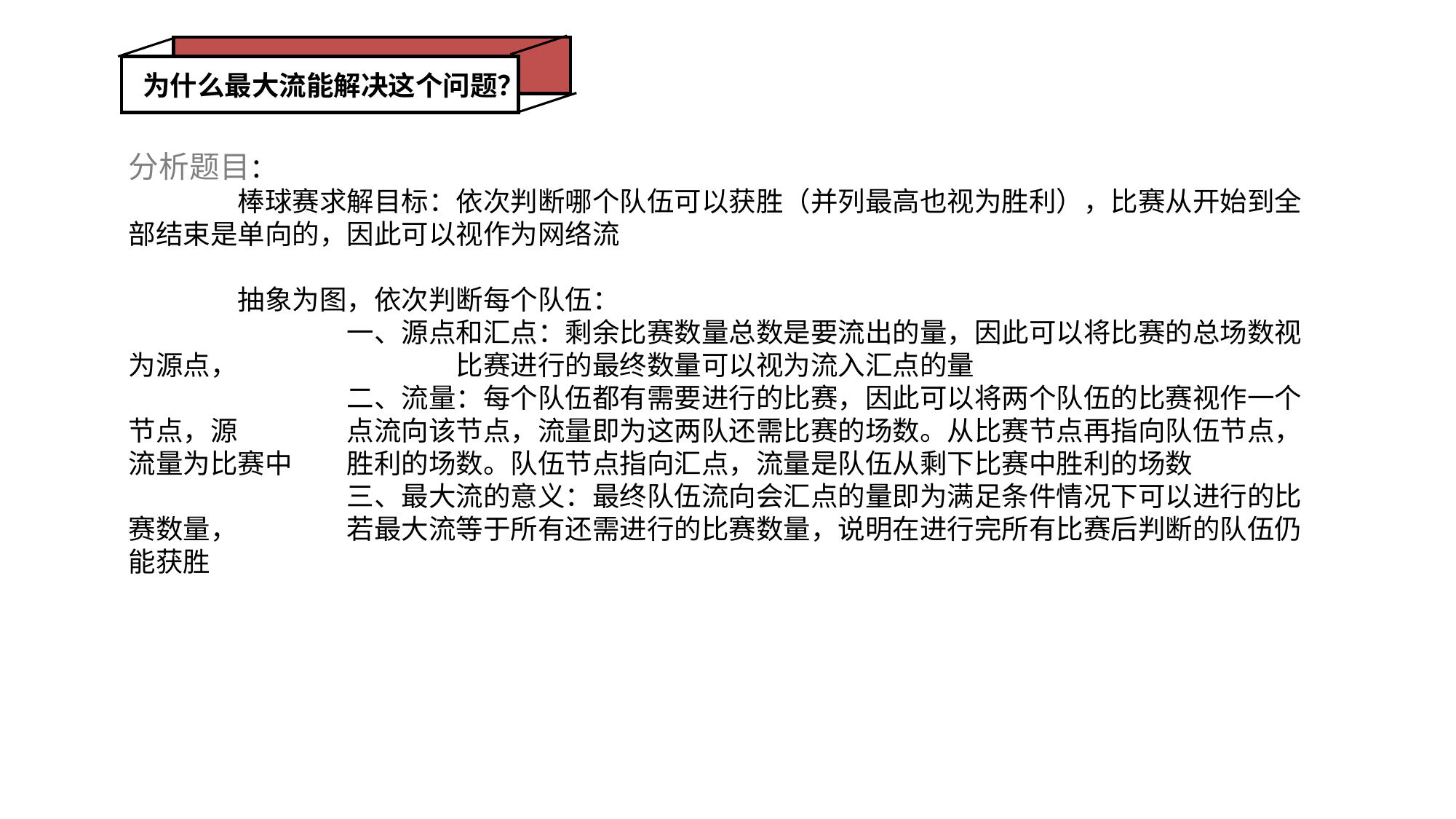

为什么最大流能解决这个问题？
分析题目：
	棒球赛求解目标：依次判断哪个队伍可以获胜（并列最高也视为胜利），比赛从开始到全部结束是单向的，因此可以视作为网络流

	抽象为图，依次判断每个队伍：
		一、源点和汇点：剩余比赛数量总数是要流出的量，因此可以将比赛的总场数视为源点，		比赛进行的最终数量可以视为流入汇点的量
		二、流量：每个队伍都有需要进行的比赛，因此可以将两个队伍的比赛视作一个节点，源	点流向该节点，流量即为这两队还需比赛的场数。从比赛节点再指向队伍节点，流量为比赛中	胜利的场数。队伍节点指向汇点，流量是队伍从剩下比赛中胜利的场数
		三、最大流的意义：最终队伍流向会汇点的量即为满足条件情况下可以进行的比赛数量，	若最大流等于所有还需进行的比赛数量，说明在进行完所有比赛后判断的队伍仍能获胜